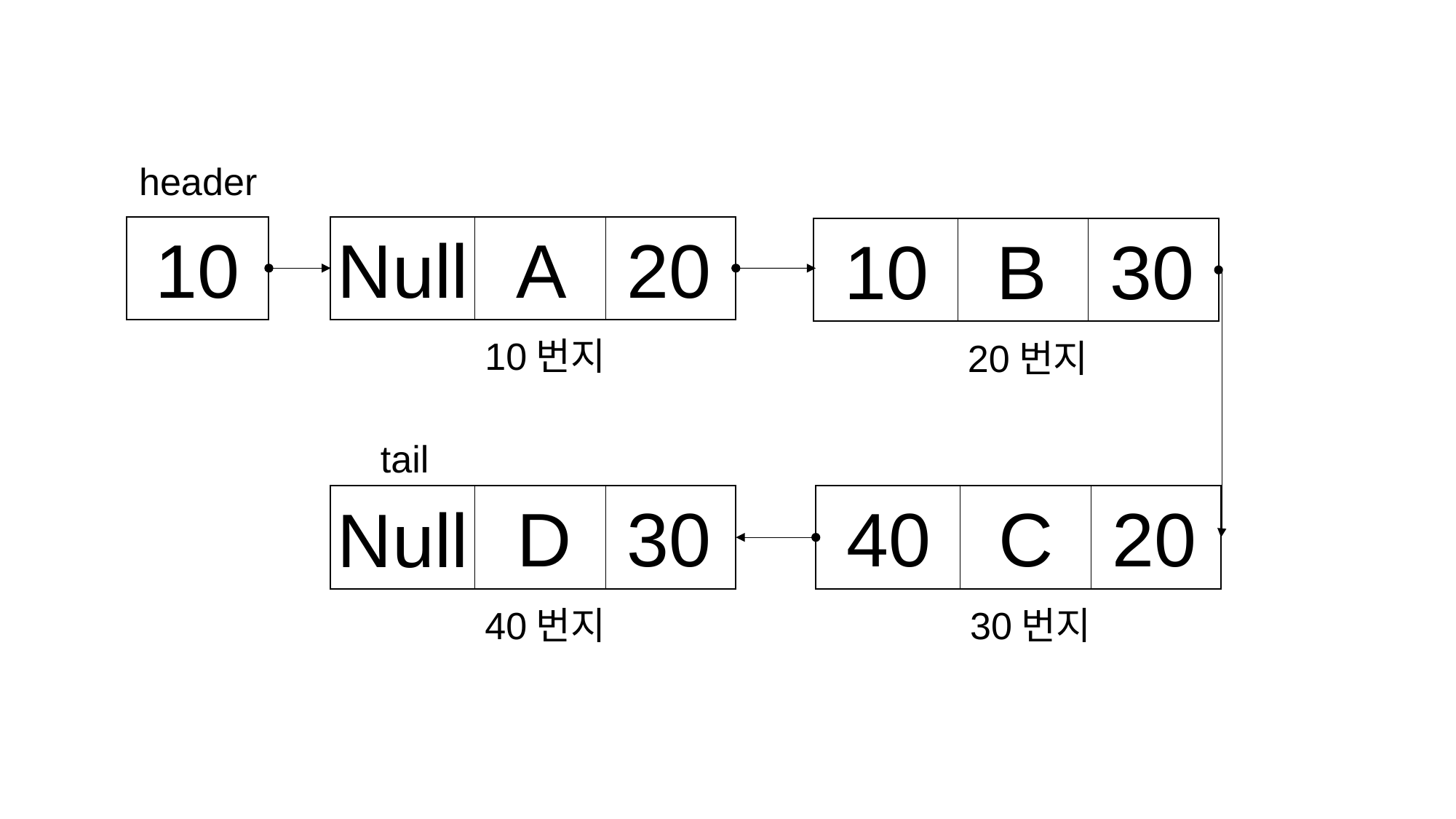

header

10
Null

A
20

10
B
30
10번지
20번지
tail

D
30

40
C
20
Null
40번지
30번지